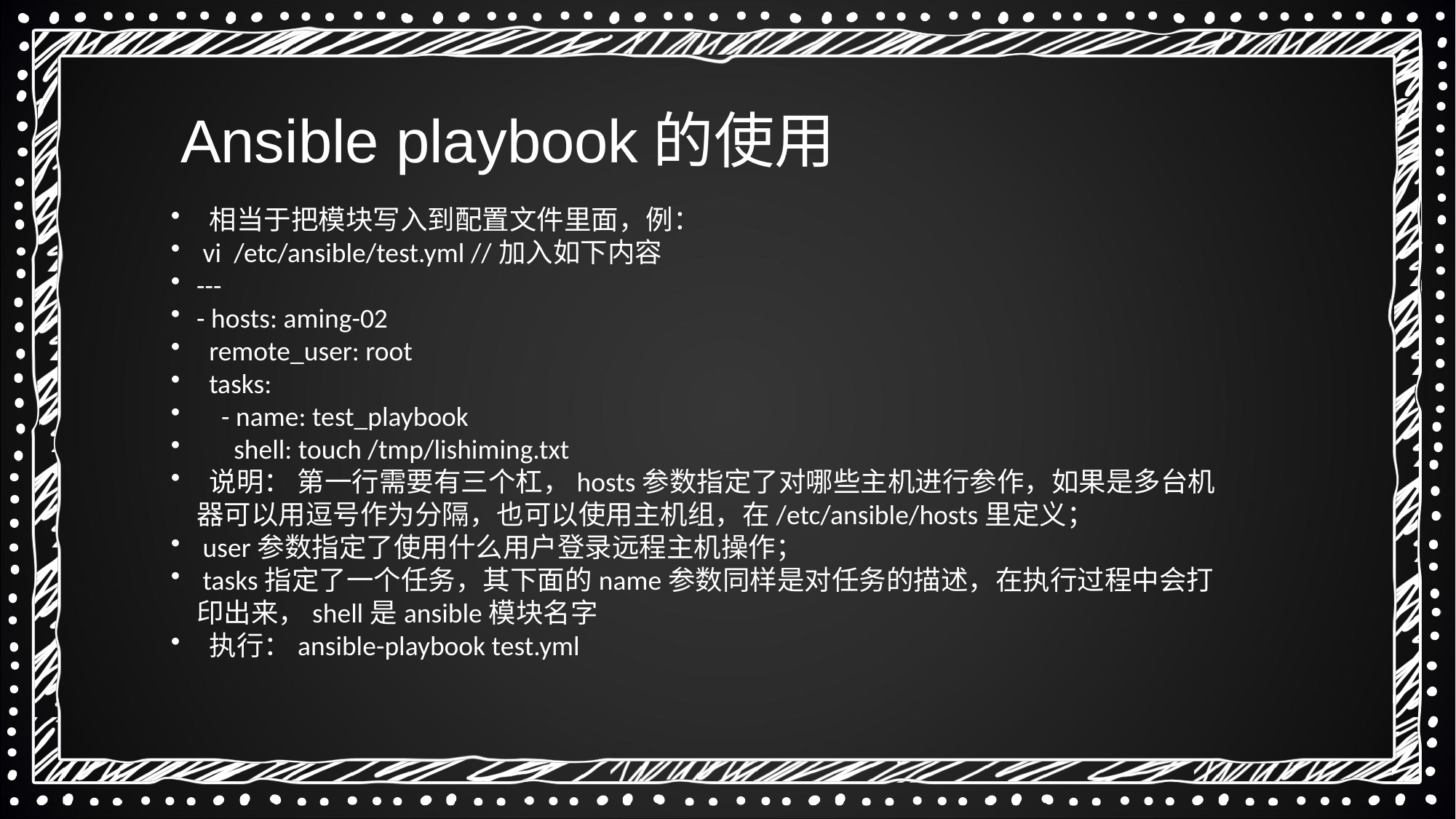

Ansible playbook的使用
 相当于把模块写入到配置文件里面，例：
 vi  /etc/ansible/test.yml //加入如下内容
---
- hosts: aming-02
  remote_user: root
  tasks:
    - name: test_playbook
      shell: touch /tmp/lishiming.txt
 说明： 第一行需要有三个杠，hosts参数指定了对哪些主机进行参作，如果是多台机器可以用逗号作为分隔，也可以使用主机组，在/etc/ansible/hosts里定义；
 user参数指定了使用什么用户登录远程主机操作；
 tasks指定了一个任务，其下面的name参数同样是对任务的描述，在执行过程中会打印出来，shell是ansible模块名字
 执行：ansible-playbook test.yml